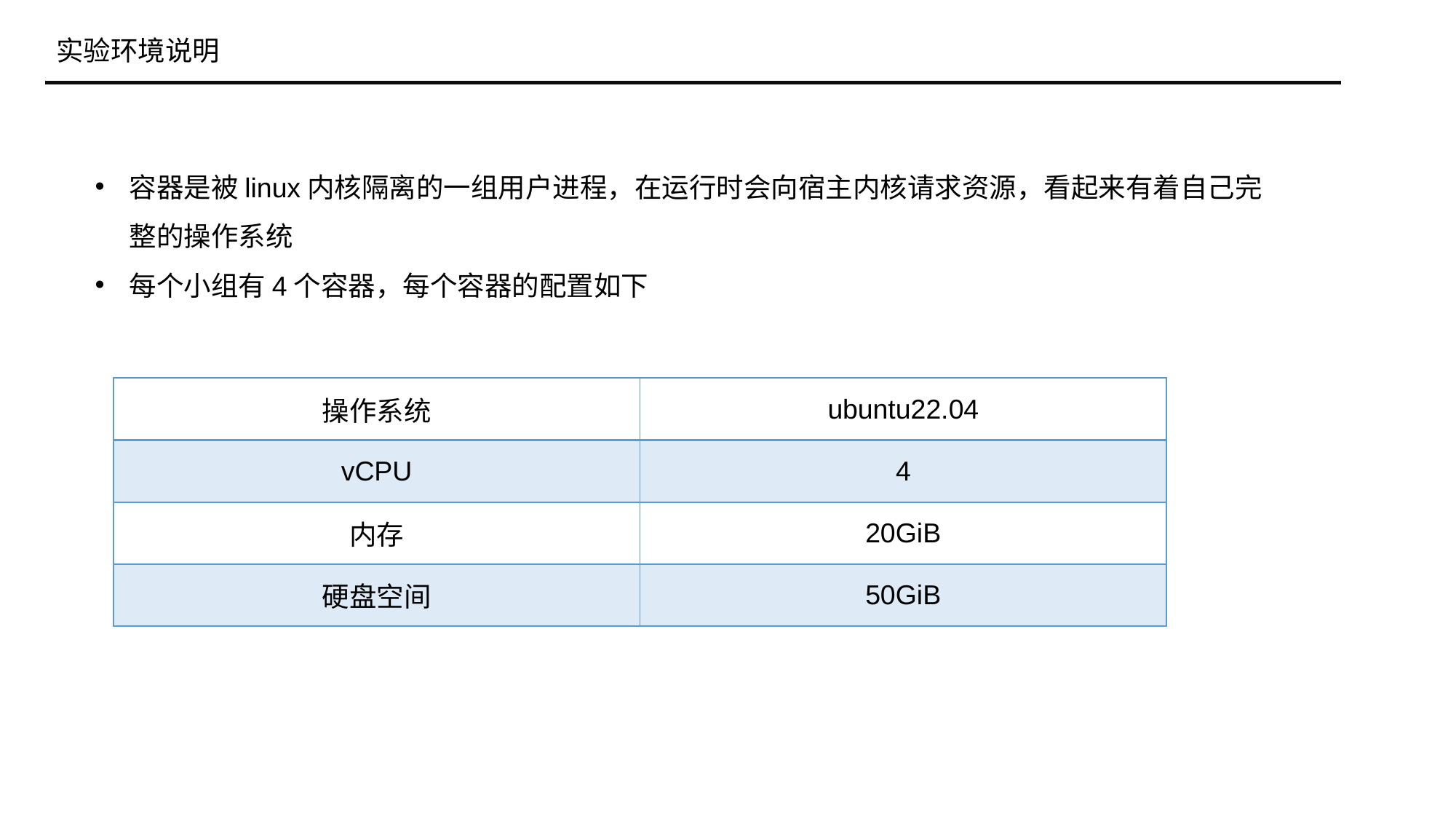

实验环境说明
容器是被linux内核隔离的一组用户进程，在运行时会向宿主内核请求资源，看起来有着自己完整的操作系统
每个小组有4个容器，每个容器的配置如下
| 操作系统 | ubuntu22.04 |
| --- | --- |
| vCPU | 4 |
| 内存 | 20GiB |
| 硬盘空间 | 50GiB |